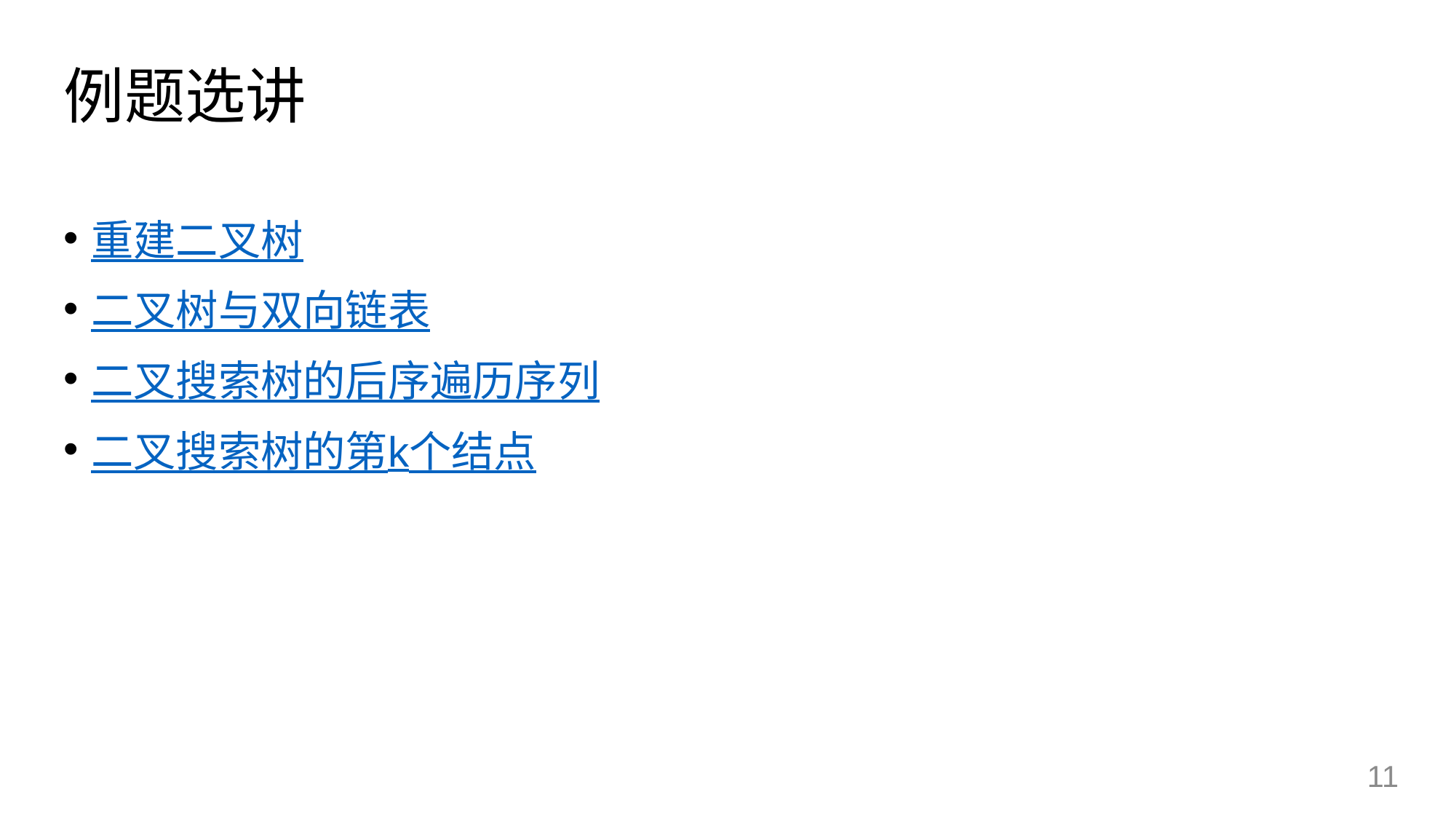

# 例题选讲
重建二叉树
二叉树与双向链表
二叉搜索树的后序遍历序列
二叉搜索树的第k个结点
11